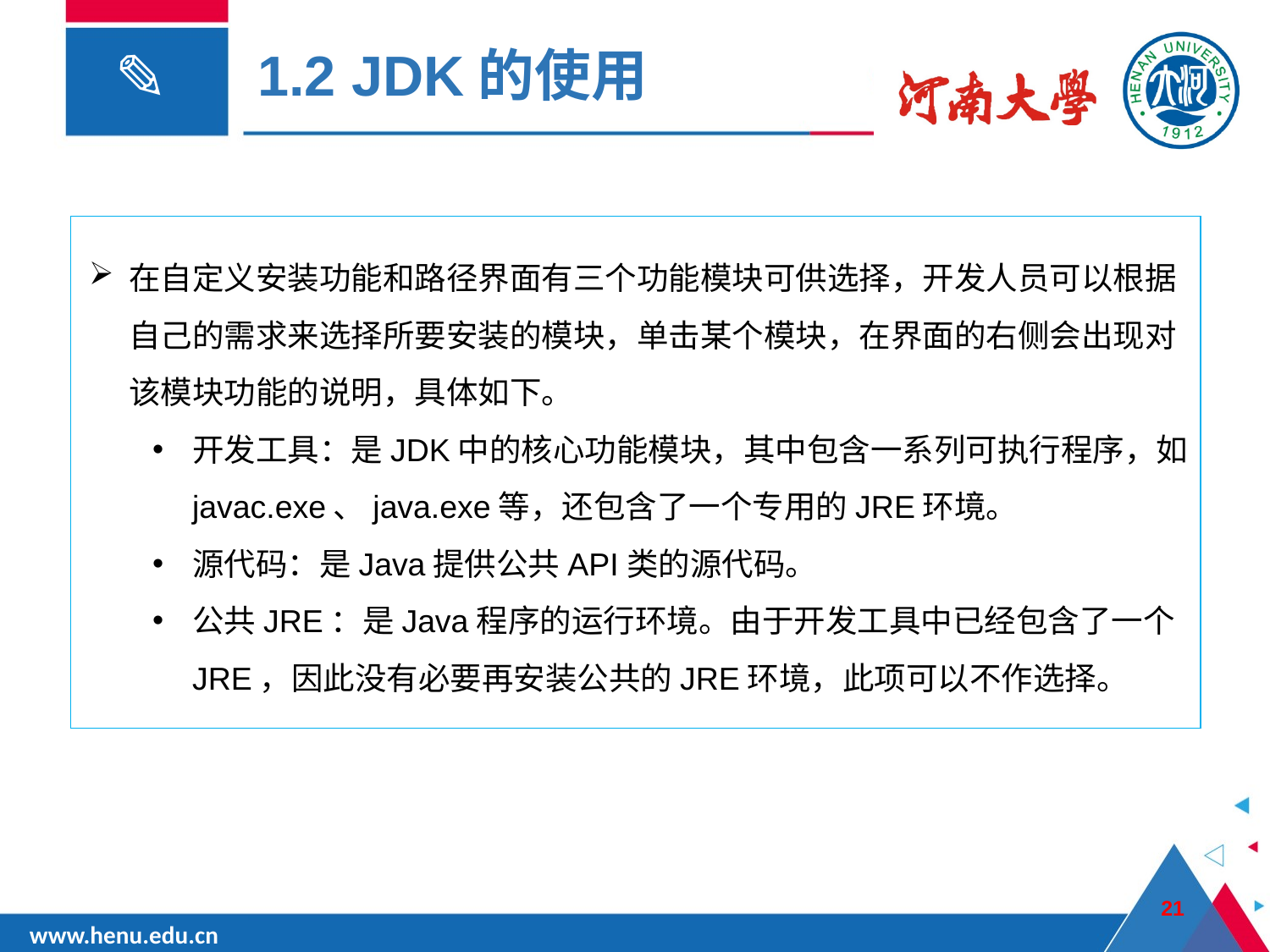

1.2 JDK的使用

在自定义安装功能和路径界面有三个功能模块可供选择，开发人员可以根据自己的需求来选择所要安装的模块，单击某个模块，在界面的右侧会出现对该模块功能的说明，具体如下。
开发工具：是JDK中的核心功能模块，其中包含一系列可执行程序，如javac.exe、java.exe等，还包含了一个专用的JRE环境。
源代码：是Java提供公共API类的源代码。
公共JRE：是Java程序的运行环境。由于开发工具中已经包含了一个JRE，因此没有必要再安装公共的JRE环境，此项可以不作选择。
21